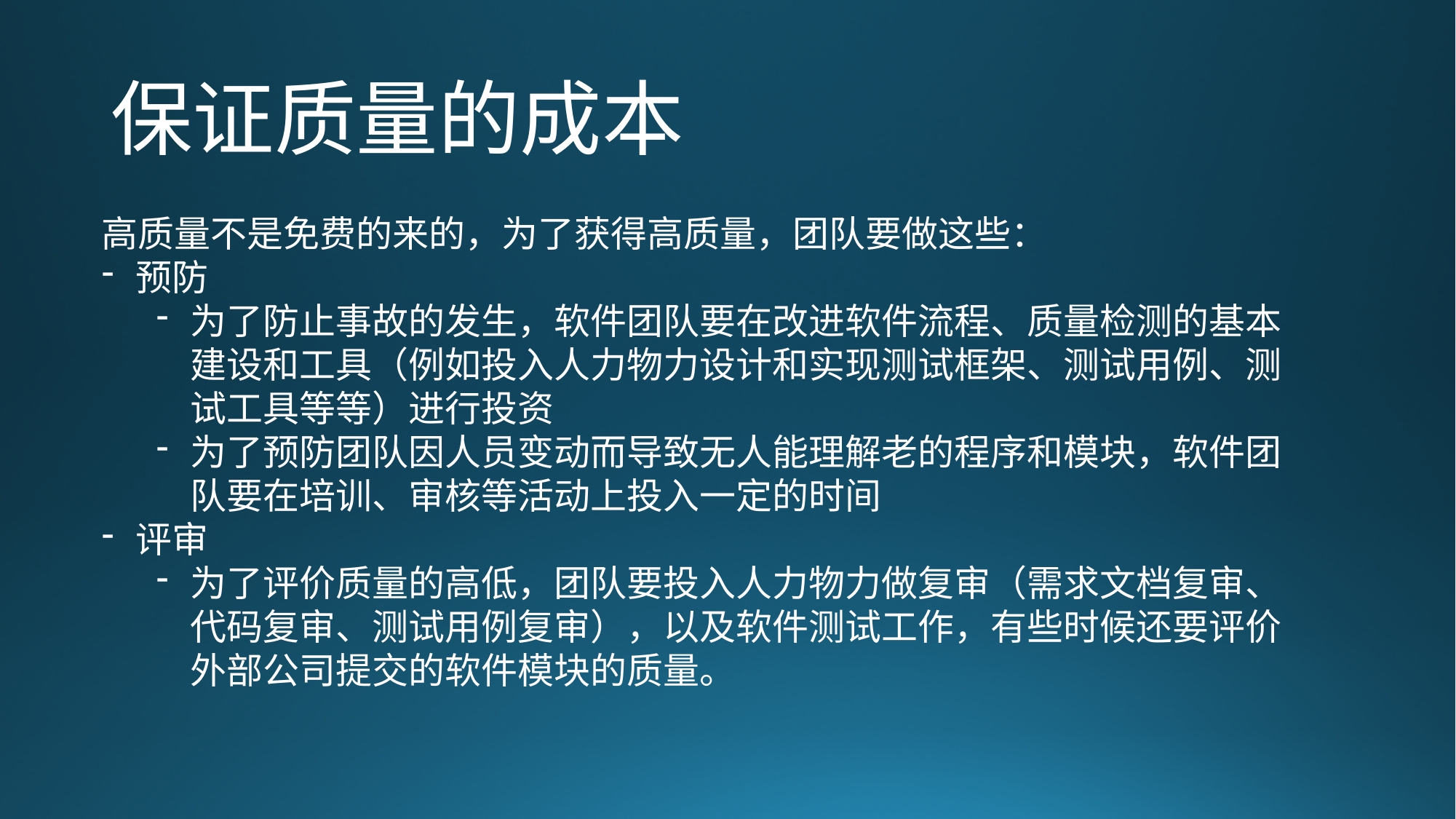

# 保证质量的成本
高质量不是免费的来的，为了获得高质量，团队要做这些：
预防
为了防止事故的发生，软件团队要在改进软件流程、质量检测的基本建设和工具（例如投入人力物力设计和实现测试框架、测试用例、测试工具等等）进行投资
为了预防团队因人员变动而导致无人能理解老的程序和模块，软件团队要在培训、审核等活动上投入一定的时间
评审
为了评价质量的高低，团队要投入人力物力做复审（需求文档复审、代码复审、测试用例复审），以及软件测试工作，有些时候还要评价外部公司提交的软件模块的质量。